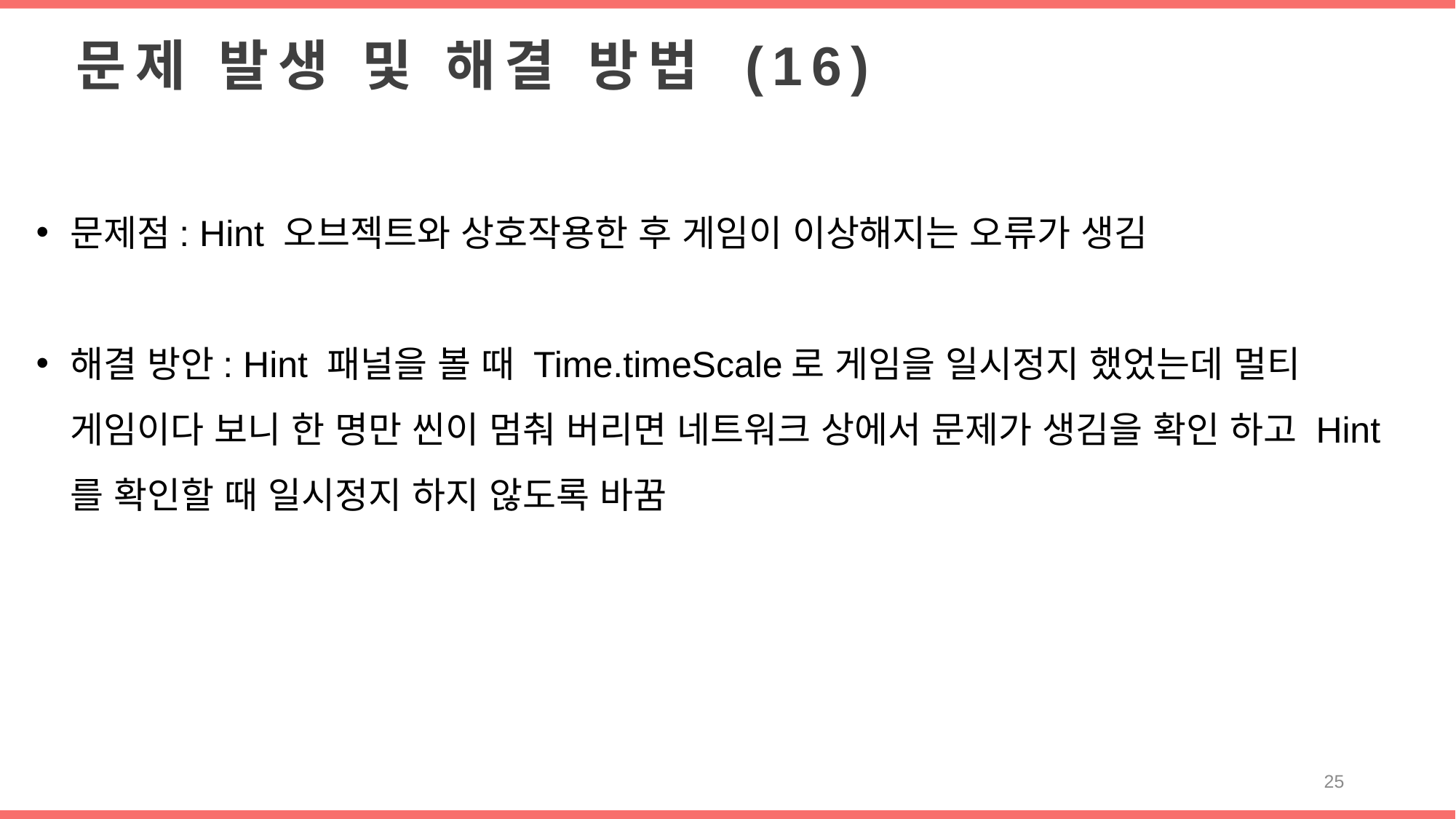

문제 발생 및 해결 방법 (16)
문제점: Hint 오브젝트와 상호작용한 후 게임이 이상해지는 오류가 생김

해결 방안: Hint 패널을 볼 때 Time.timeScale로 게임을 일시정지 했었는데 멀티 게임이다 보니 한 명만 씬이 멈춰 버리면 네트워크 상에서 문제가 생김을 확인 하고 Hint를 확인할 때 일시정지 하지 않도록 바꿈
25